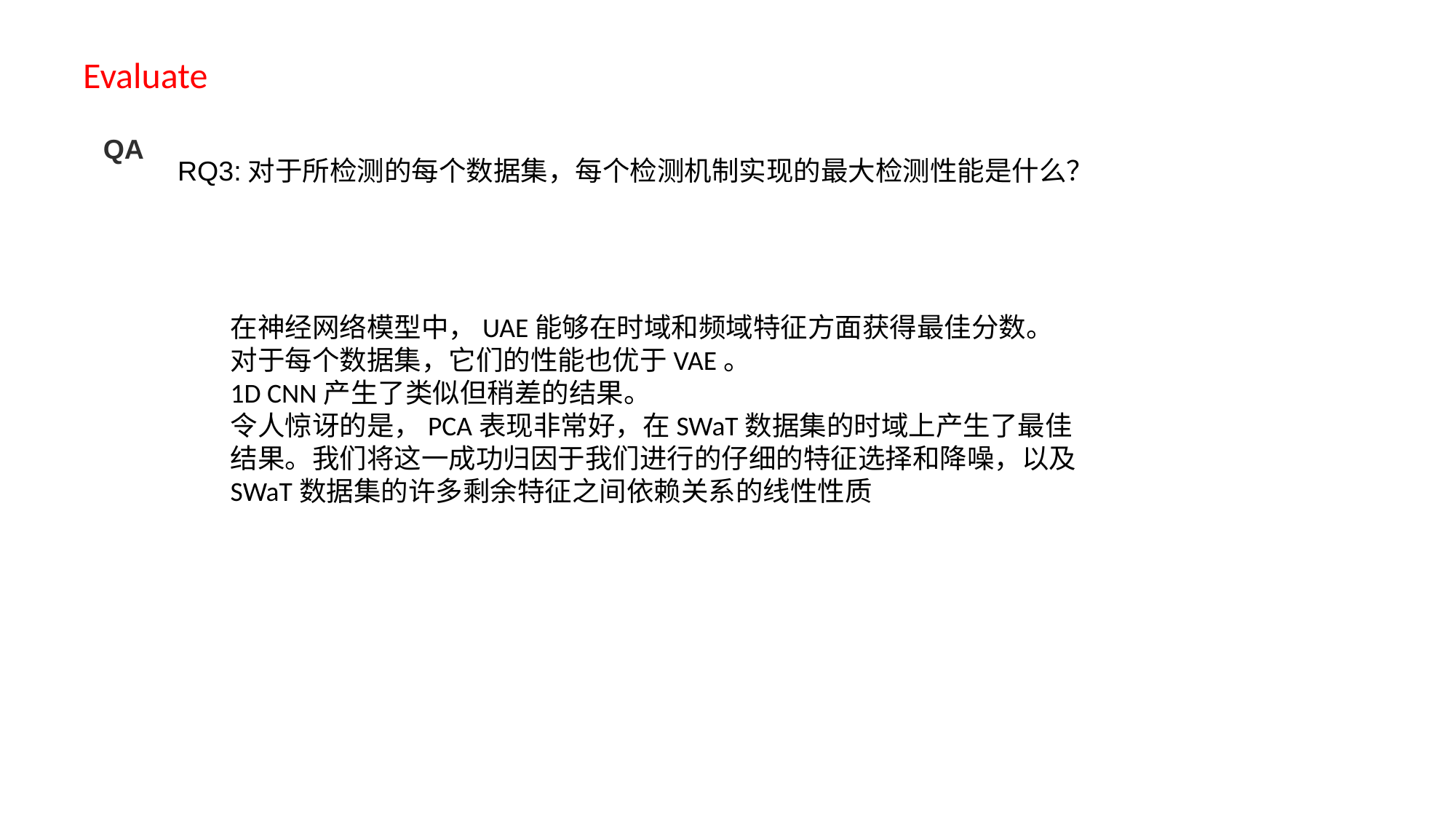

Evaluate
  QA
RQ3:对于所检测的每个数据集，每个检测机制实现的最大检测性能是什么？

在神经网络模型中，UAE能够在时域和频域特征方面获得最佳分数。对于每个数据集，它们的性能也优于VAE。
1D CNN产生了类似但稍差的结果。
令人惊讶的是，PCA表现非常好，在SWaT数据集的时域上产生了最佳结果。我们将这一成功归因于我们进行的仔细的特征选择和降噪，以及SWaT数据集的许多剩余特征之间依赖关系的线性性质